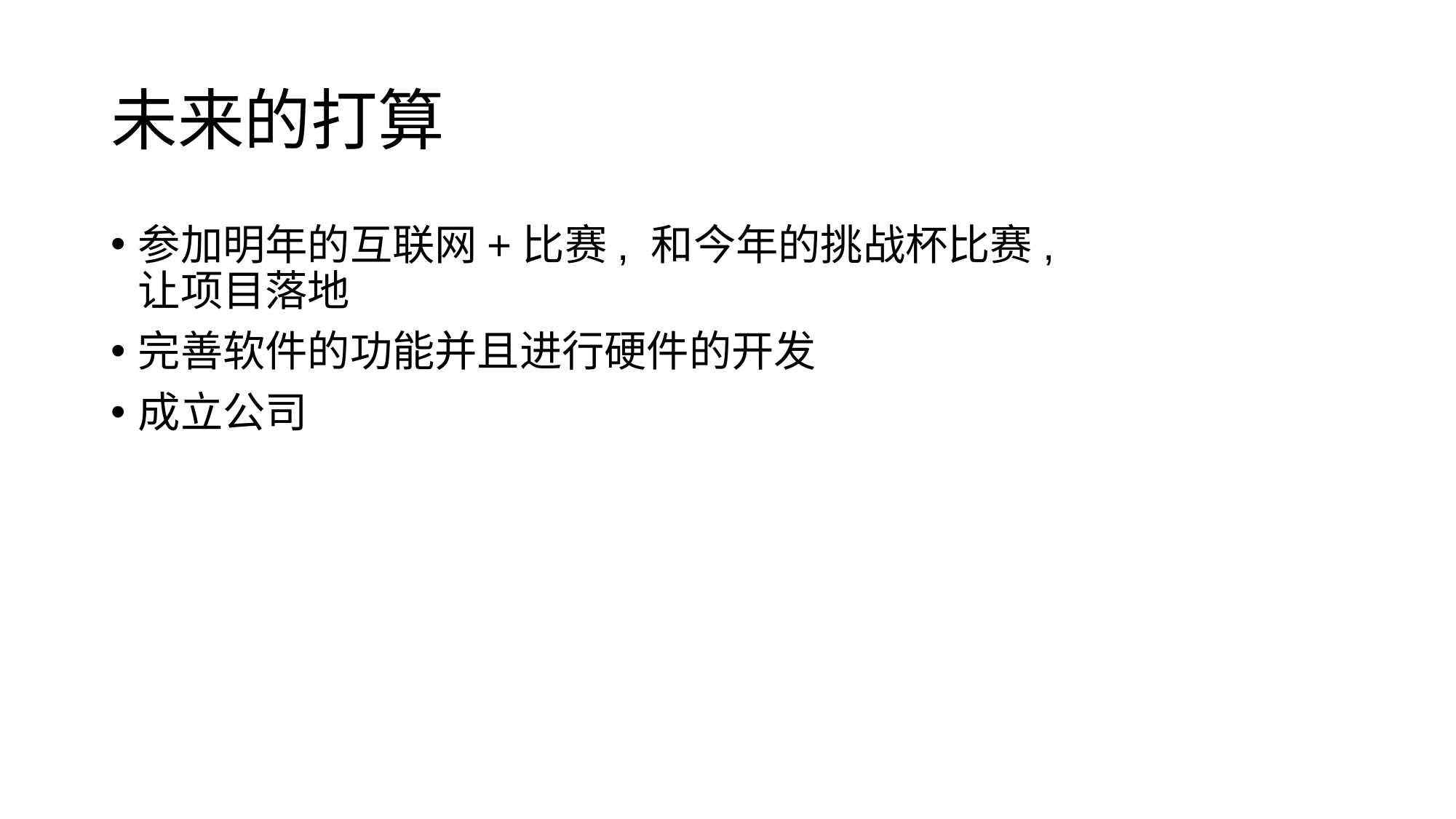

# 未来的打算
参加明年的互联网+比赛, 和今年的挑战杯比赛, 让项目落地
完善软件的功能并且进行硬件的开发
成立公司